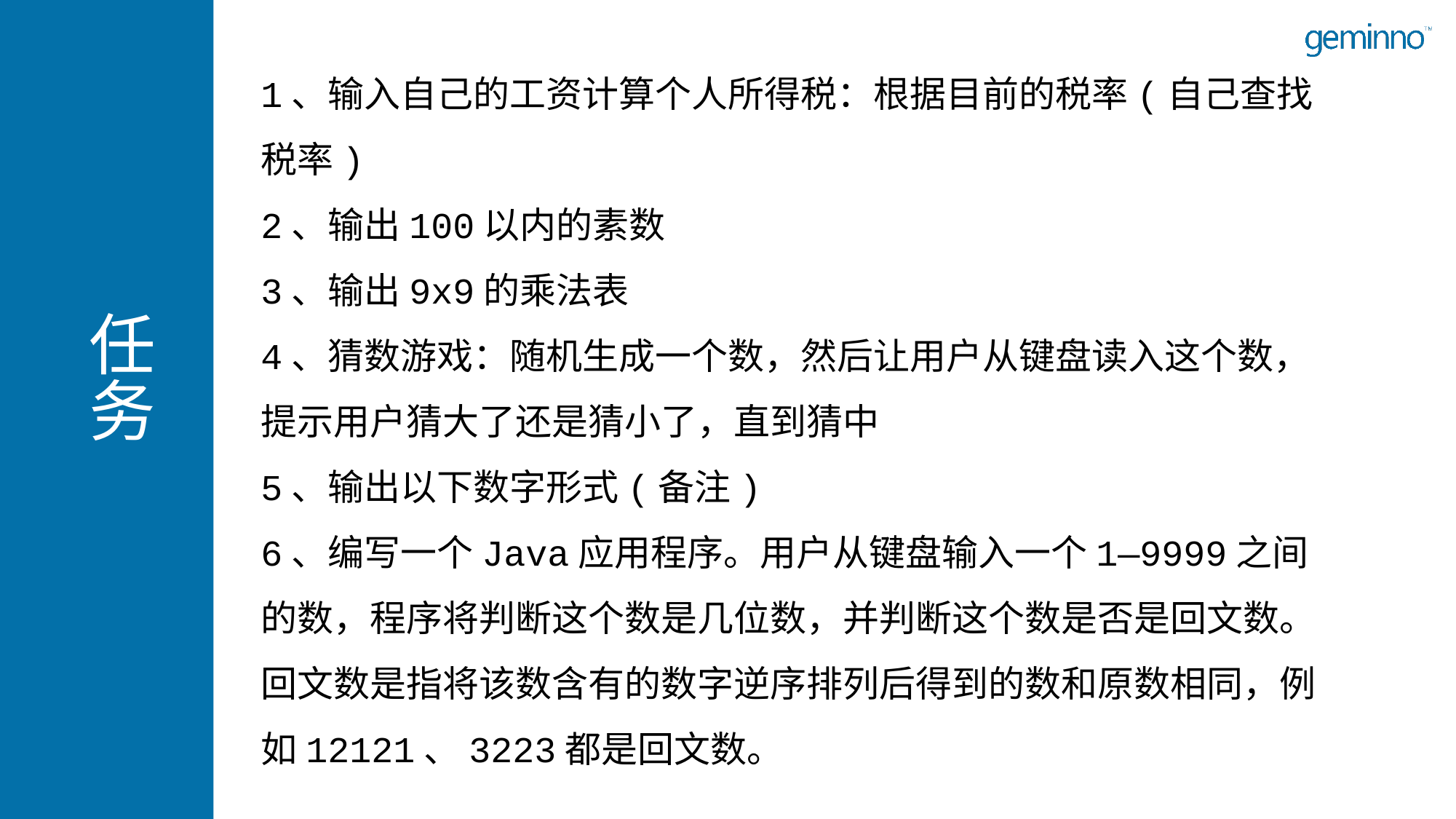

# 任务
1、输入自己的工资计算个人所得税：根据目前的税率(自己查找税率)
2、输出100以内的素数
3、输出9x9的乘法表
4、猜数游戏：随机生成一个数，然后让用户从键盘读入这个数，提示用户猜大了还是猜小了，直到猜中
5、输出以下数字形式(备注)
6、编写一个Java应用程序。用户从键盘输入一个1—9999之间的数，程序将判断这个数是几位数，并判断这个数是否是回文数。回文数是指将该数含有的数字逆序排列后得到的数和原数相同，例如12121、3223都是回文数。